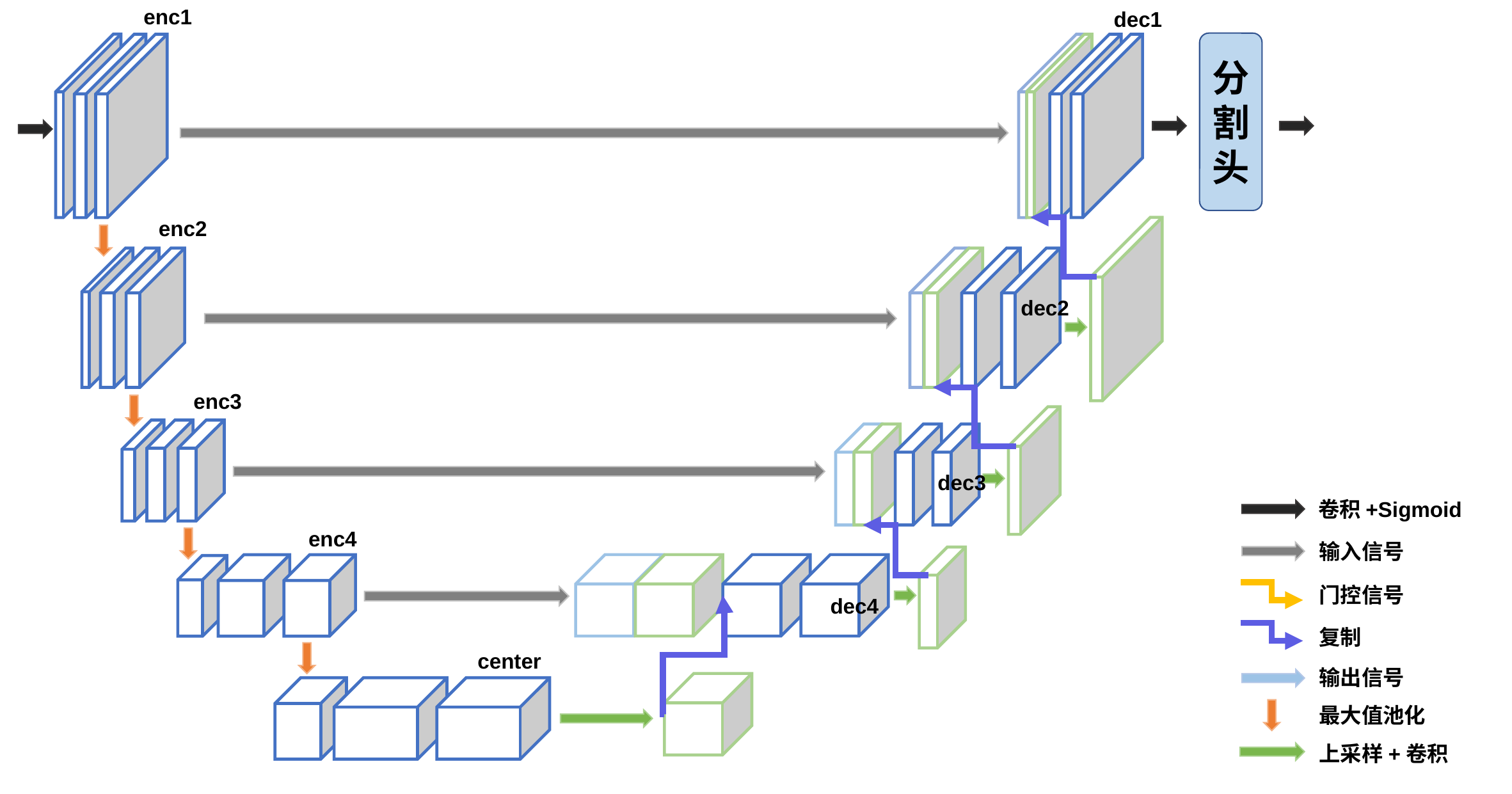

enc1
dec1
分割头

enc2

dec2

enc3

dec3

卷积+Sigmoid

输入信号

门控信号
复制
输出信号

最大值池化

上采样+卷积

enc4

dec4

center